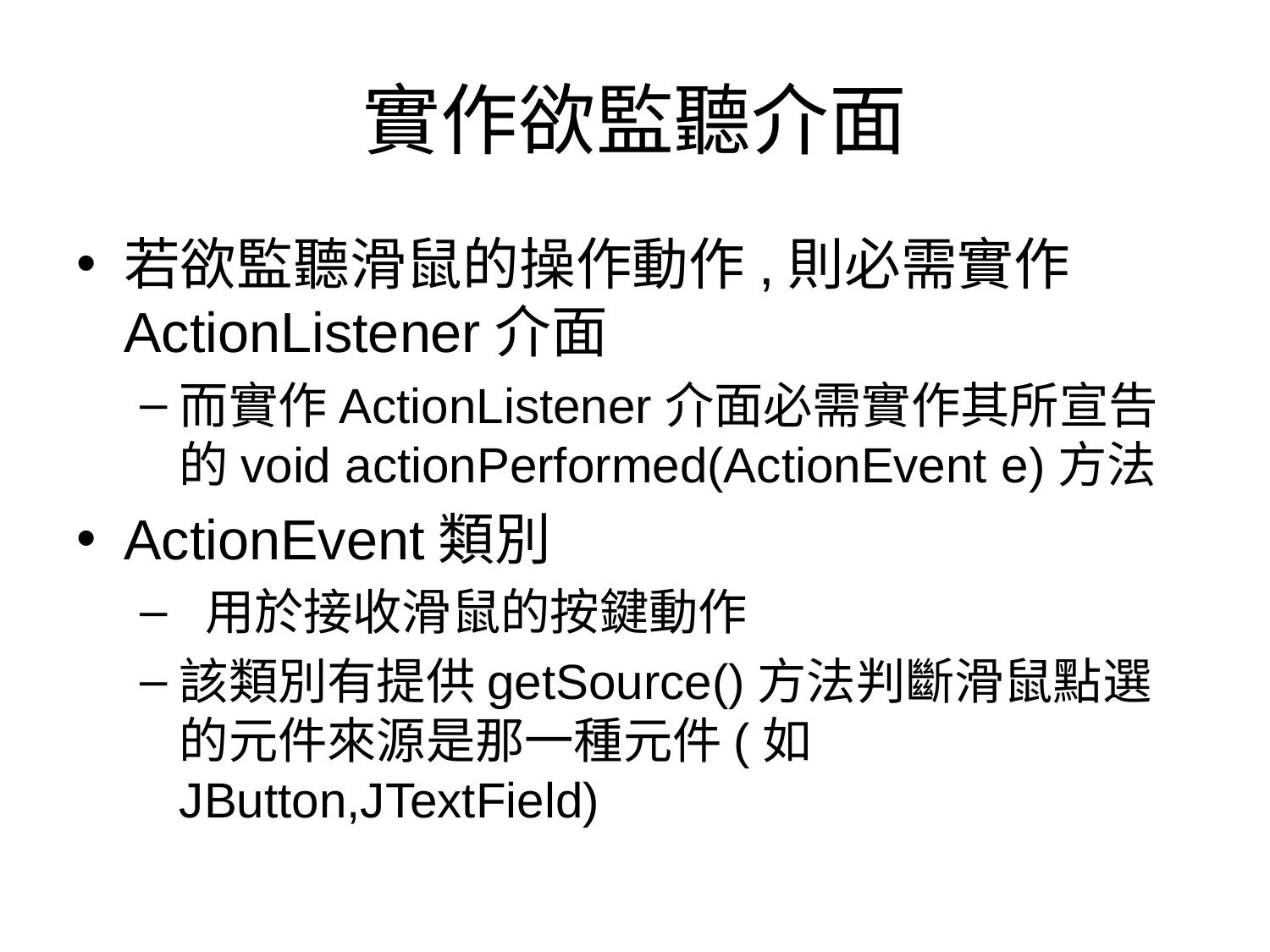

# 實作欲監聽介面
若欲監聽滑鼠的操作動作,則必需實作ActionListener介面
而實作ActionListener介面必需實作其所宣告的void actionPerformed(ActionEvent e)方法
ActionEvent類別
 用於接收滑鼠的按鍵動作
該類別有提供getSource()方法判斷滑鼠點選的元件來源是那一種元件(如JButton,JTextField)